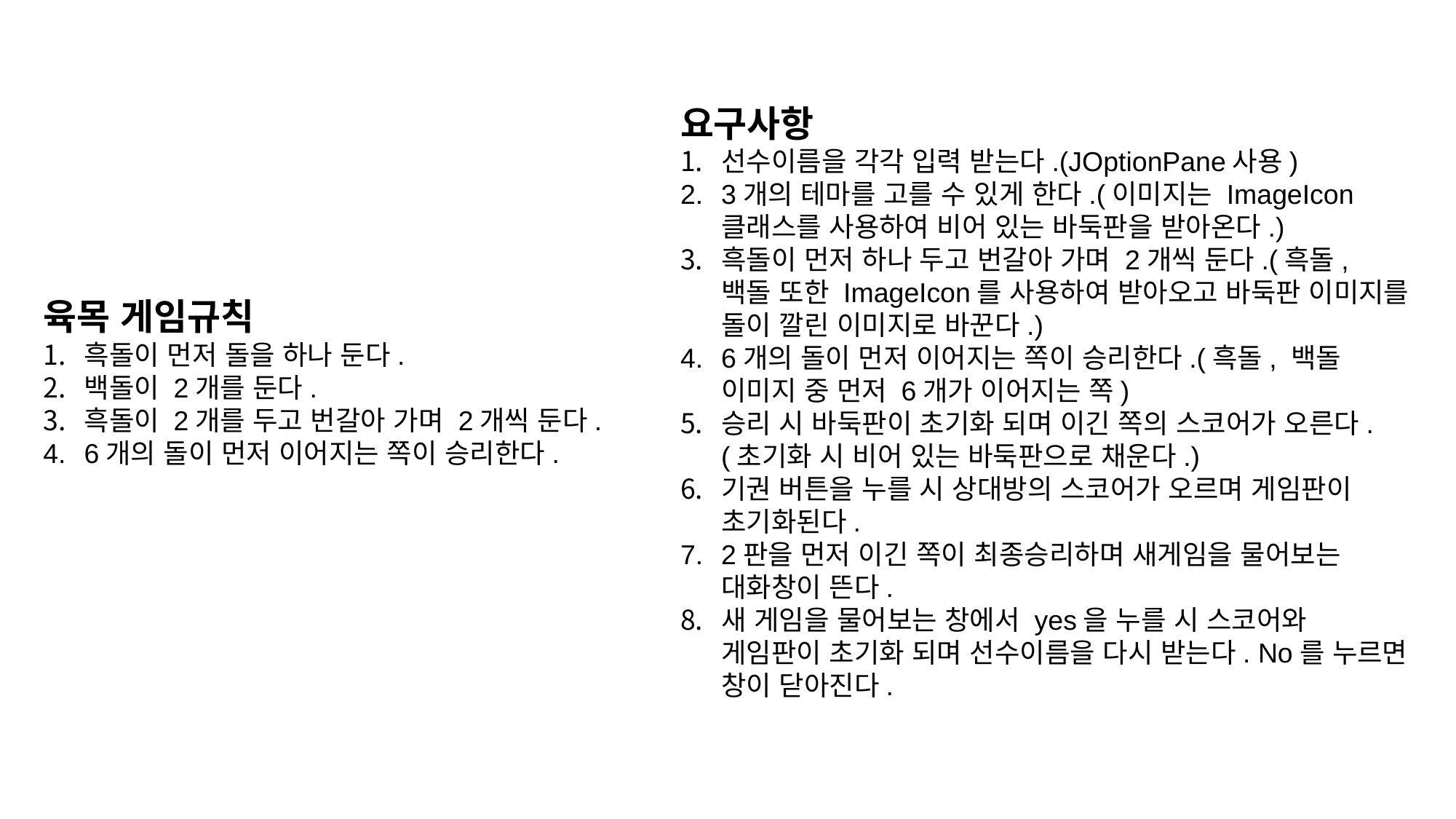

요구사항
선수이름을 각각 입력 받는다.(JOptionPane사용)
3개의 테마를 고를 수 있게 한다.(이미지는 ImageIcon클래스를 사용하여 비어 있는 바둑판을 받아온다.)
흑돌이 먼저 하나 두고 번갈아 가며 2개씩 둔다.(흑돌, 백돌 또한 ImageIcon를 사용하여 받아오고 바둑판 이미지를 돌이 깔린 이미지로 바꾼다.)
6개의 돌이 먼저 이어지는 쪽이 승리한다.(흑돌, 백돌 이미지 중 먼저 6개가 이어지는 쪽)
승리 시 바둑판이 초기화 되며 이긴 쪽의 스코어가 오른다.(초기화 시 비어 있는 바둑판으로 채운다.)
기권 버튼을 누를 시 상대방의 스코어가 오르며 게임판이 초기화된다.
2판을 먼저 이긴 쪽이 최종승리하며 새게임을 물어보는 대화창이 뜬다.
새 게임을 물어보는 창에서 yes을 누를 시 스코어와 게임판이 초기화 되며 선수이름을 다시 받는다. No를 누르면 창이 닫아진다.
육목 게임규칙
흑돌이 먼저 돌을 하나 둔다.
백돌이 2개를 둔다.
흑돌이 2개를 두고 번갈아 가며 2개씩 둔다.
6개의 돌이 먼저 이어지는 쪽이 승리한다.